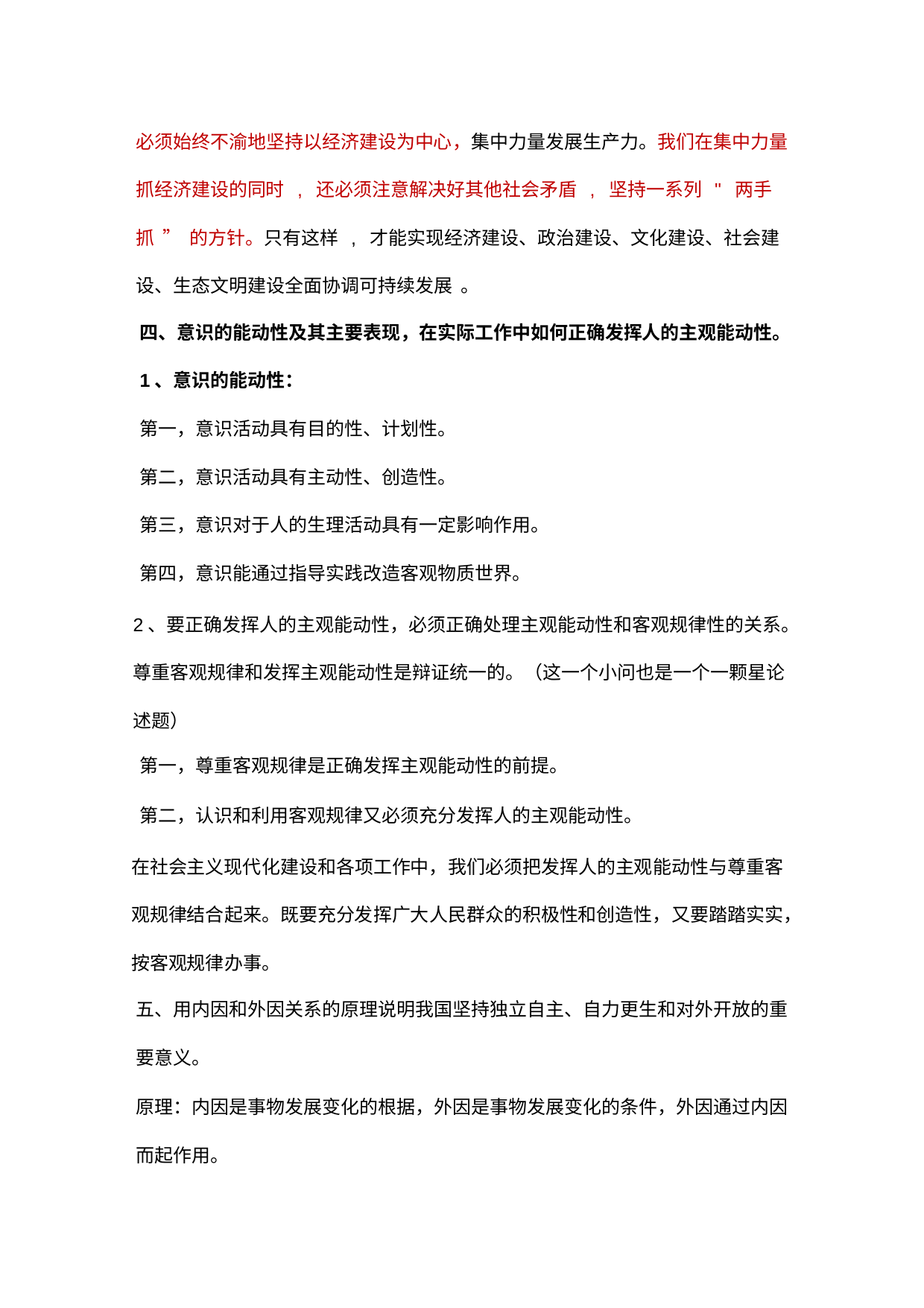

必须始终不渝地坚持以经济建设为中心，集中力量发展生产力。我们在集中力量

抓经济建设的同时  ,  还必须注意解决好其他社会矛盾  ,  坚持一系列  "  两手

抓  ”  的方针。只有这样  ,  才能实现经济建设、政治建设、文化建设、社会建

设、生态文明建设全面协调可持续发展  。
四、意识的能动性及其主要表现，在实际工作中如何正确发挥人的主观能动性。

1、意识的能动性：
第一，意识活动具有目的性、计划性。

第二，意识活动具有主动性、创造性。
第三，意识对于人的生理活动具有一定影响作用。

第四，意识能通过指导实践改造客观物质世界。
2、要正确发挥人的主观能动性，必须正确处理主观能动性和客观规律性的关系。

尊重客观规律和发挥主观能动性是辩证统一的。（这一个小问也是一个一颗星论

述题）
第一，尊重客观规律是正确发挥主观能动性的前提。
第二，认识和利用客观规律又必须充分发挥人的主观能动性。
在社会主义现代化建设和各项工作中，我们必须把发挥人的主观能动性与尊重客

观规律结合起来。既要充分发挥广大人民群众的积极性和创造性，又要踏踏实实，

按客观规律办事。
五、用内因和外因关系的原理说明我国坚持独立自主、自力更生和对外开放的重

要意义。
原理：内因是事物发展变化的根据，外因是事物发展变化的条件，外因通过内因

而起作用。